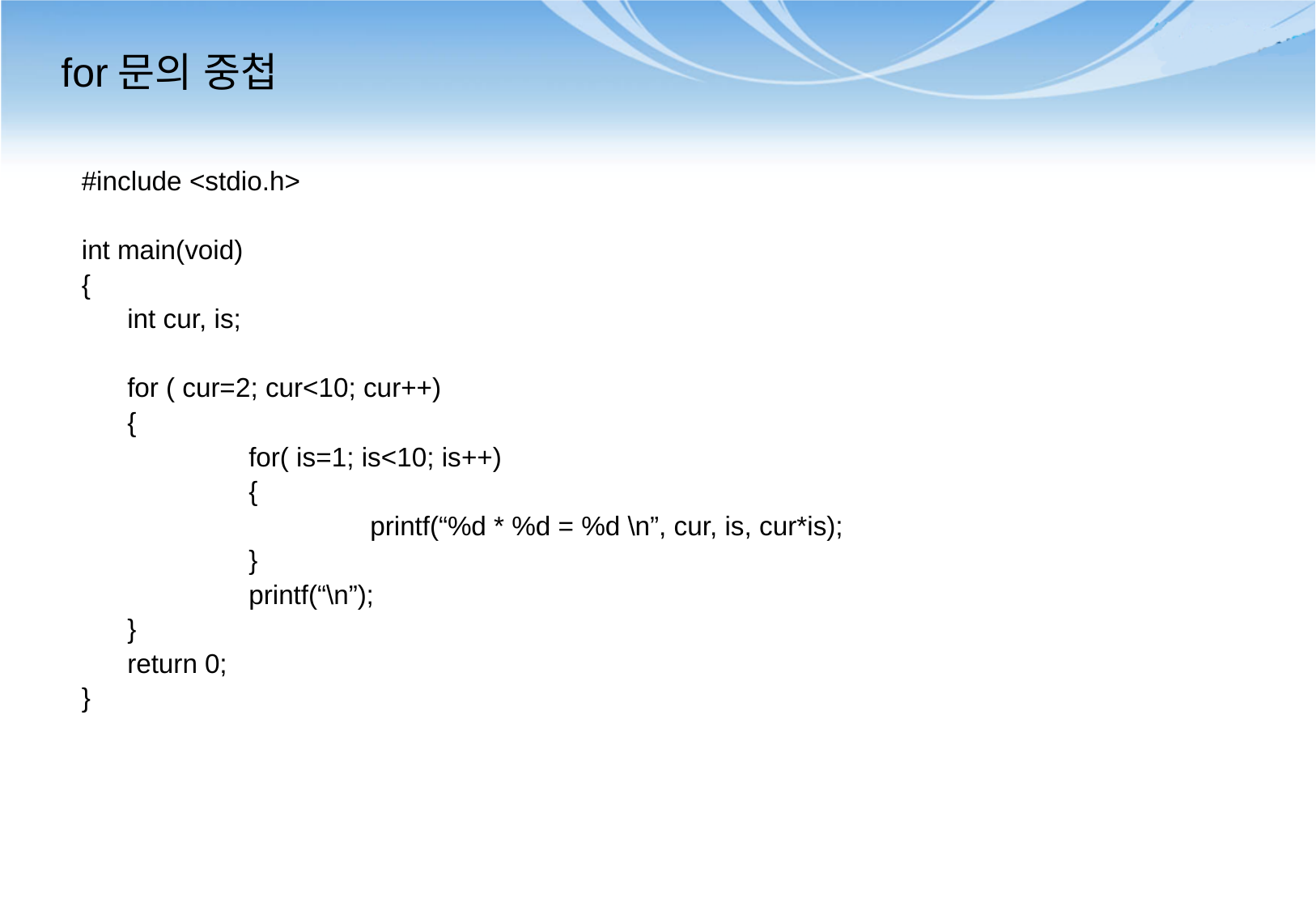

# for문의 중첩
#include <stdio.h>

int main(void)
{
	int cur, is;

	for ( cur=2; cur<10; cur++)
	{
		for( is=1; is<10; is++)
		{
			printf(“%d * %d = %d \n”, cur, is, cur*is);
		}
		printf(“\n”);
	}
	return 0;
}